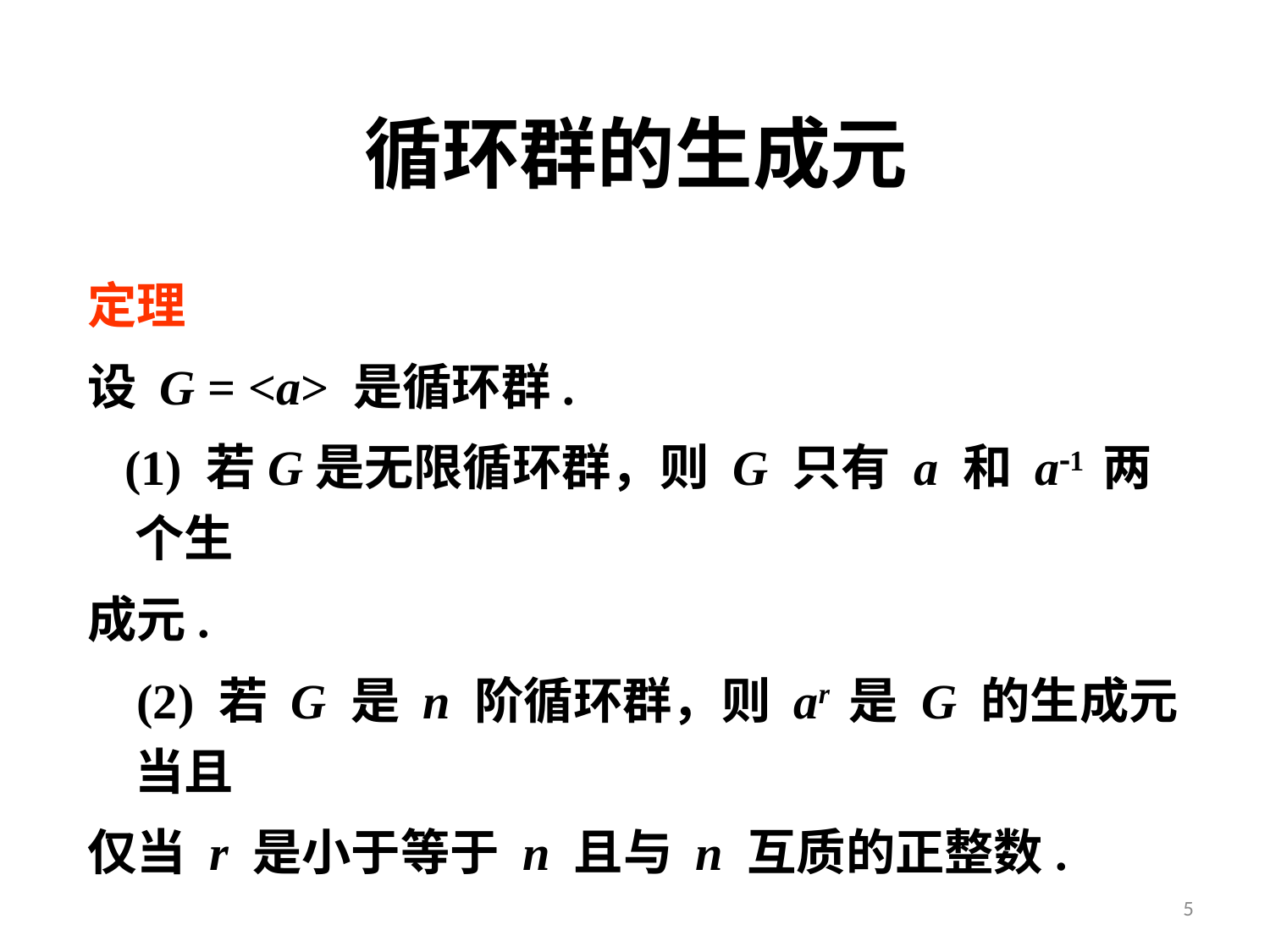

# 循环群的生成元
定理
设 G = <a> 是循环群.
   (1) 若G是无限循环群，则 G 只有 a 和 a−1 两个生
成元.
    (2) 若 G 是 n 阶循环群，则 ar 是 G 的生成元当且
仅当 r 是小于等于 n 且与 n 互质的正整数.
5